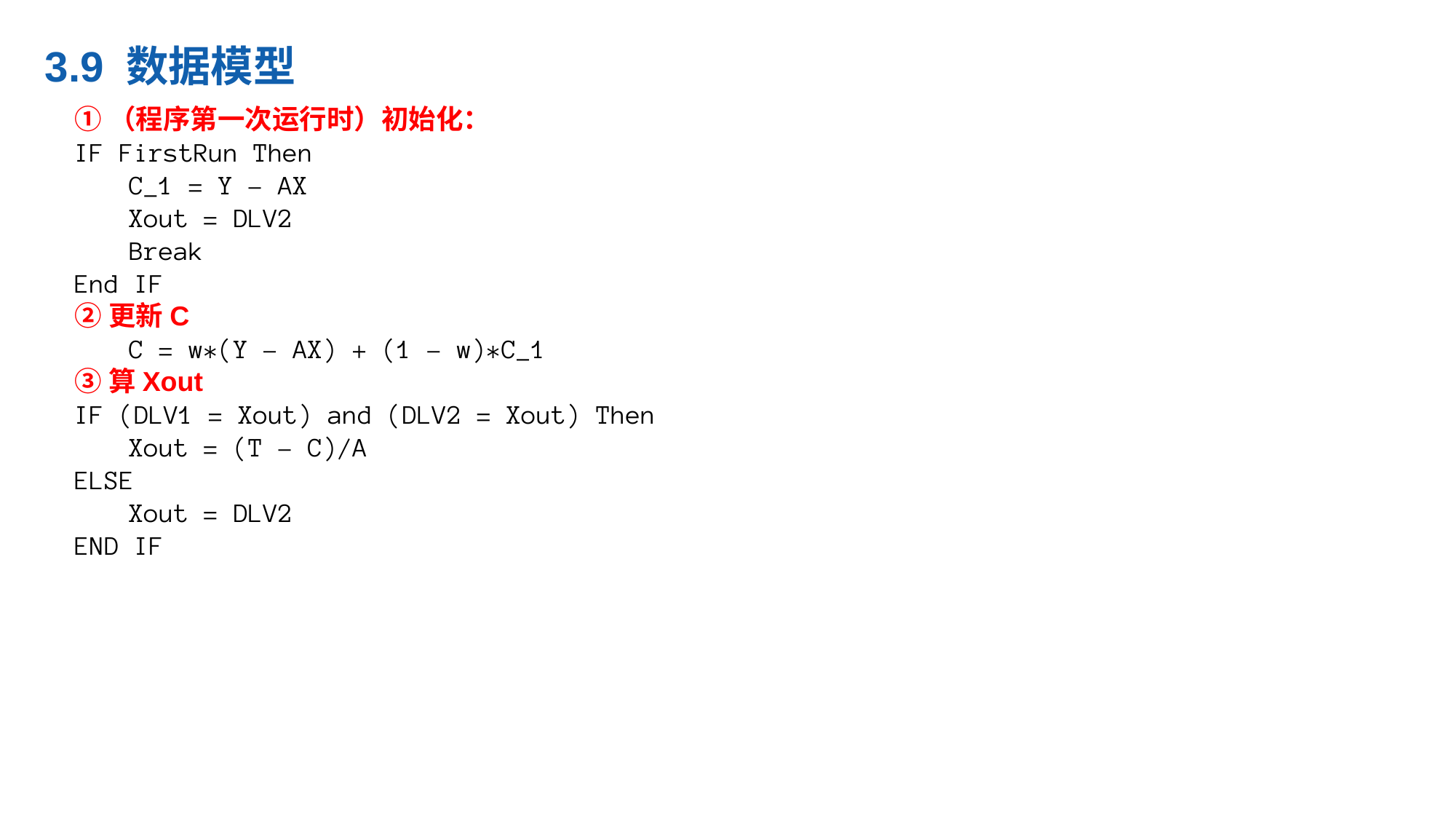

3.9 数据模型
①（程序第一次运行时）初始化：
IF FirstRun Then
C_1 = Y – AX
Xout = DLV2
Break
End IF
②更新C
C = w*(Y – AX) + (1 – w)*C_1
③算Xout
IF (DLV1 = Xout) and (DLV2 = Xout) Then
Xout = (T – C)/A
ELSE
Xout = DLV2
END IF